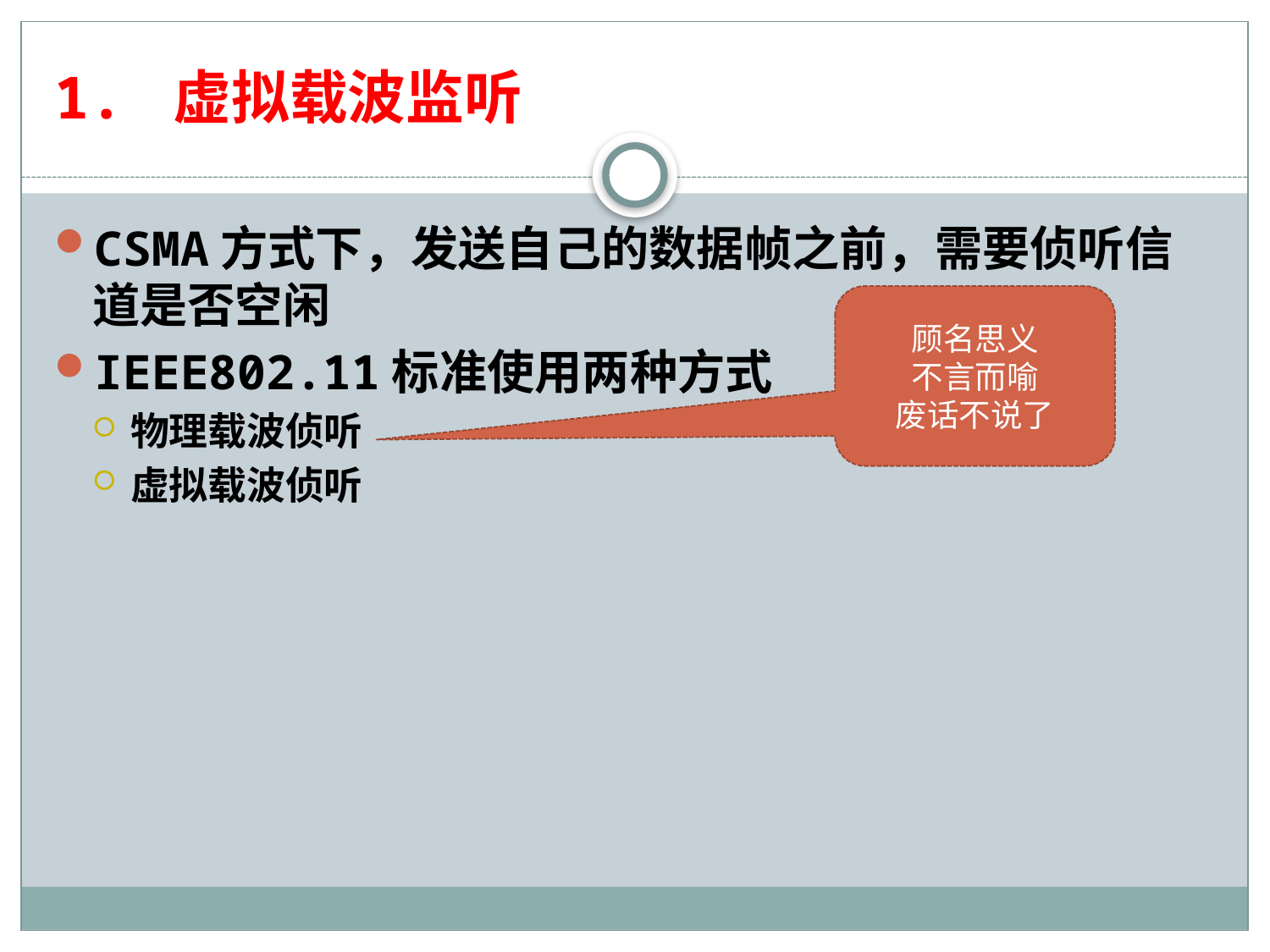

# 1. 虚拟载波监听
CSMA方式下，发送自己的数据帧之前，需要侦听信道是否空闲
IEEE802.11标准使用两种方式
物理载波侦听
虚拟载波侦听
顾名思义
不言而喻
废话不说了